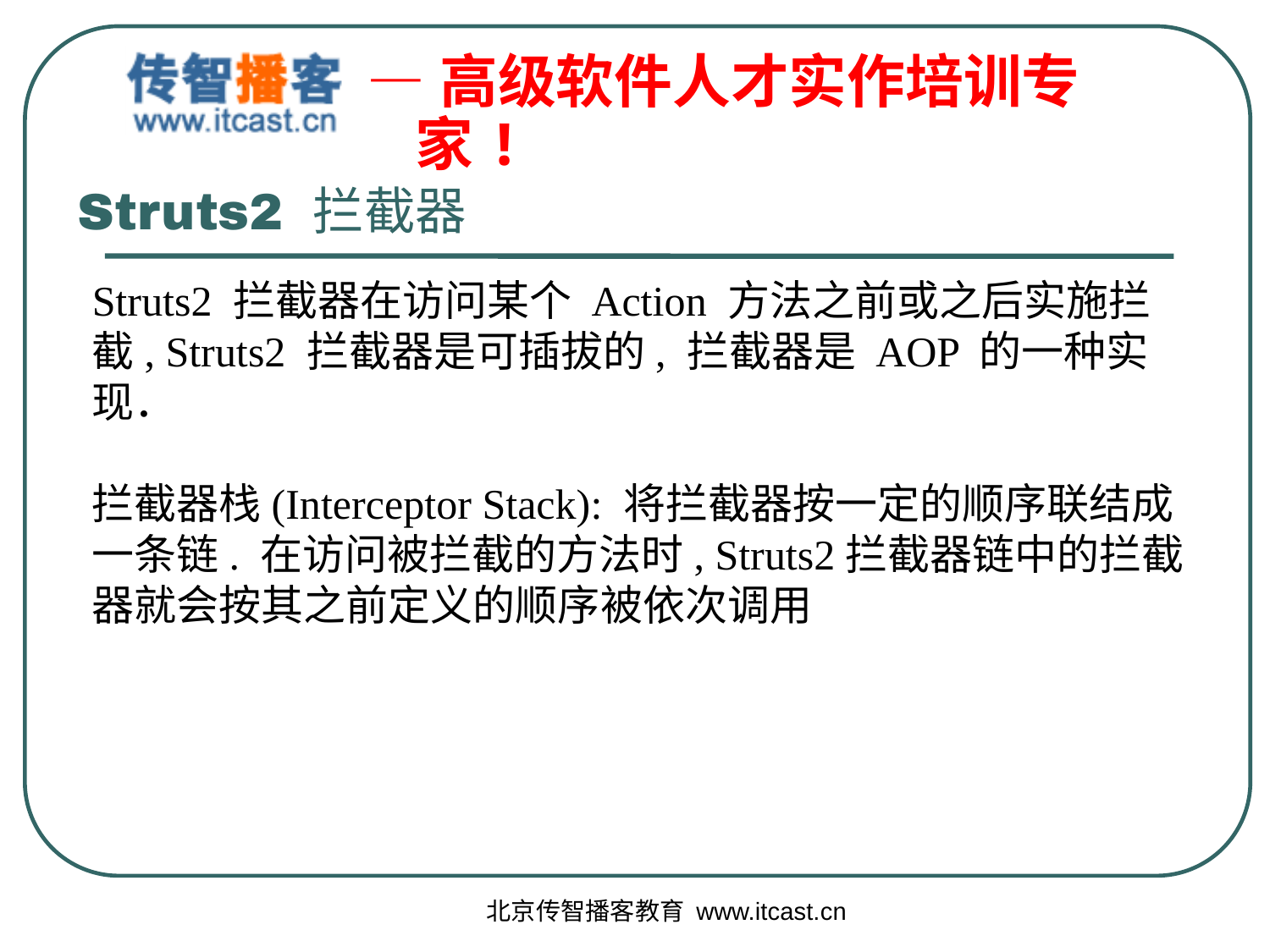

Struts2 拦截器
Struts2 拦截器在访问某个 Action 方法之前或之后实施拦截, Struts2 拦截器是可插拔的, 拦截器是 AOP 的一种实现．

拦截器栈(Interceptor Stack): 将拦截器按一定的顺序联结成一条链. 在访问被拦截的方法时, Struts2拦截器链中的拦截器就会按其之前定义的顺序被依次调用
北京传智播客教育 www.itcast.cn